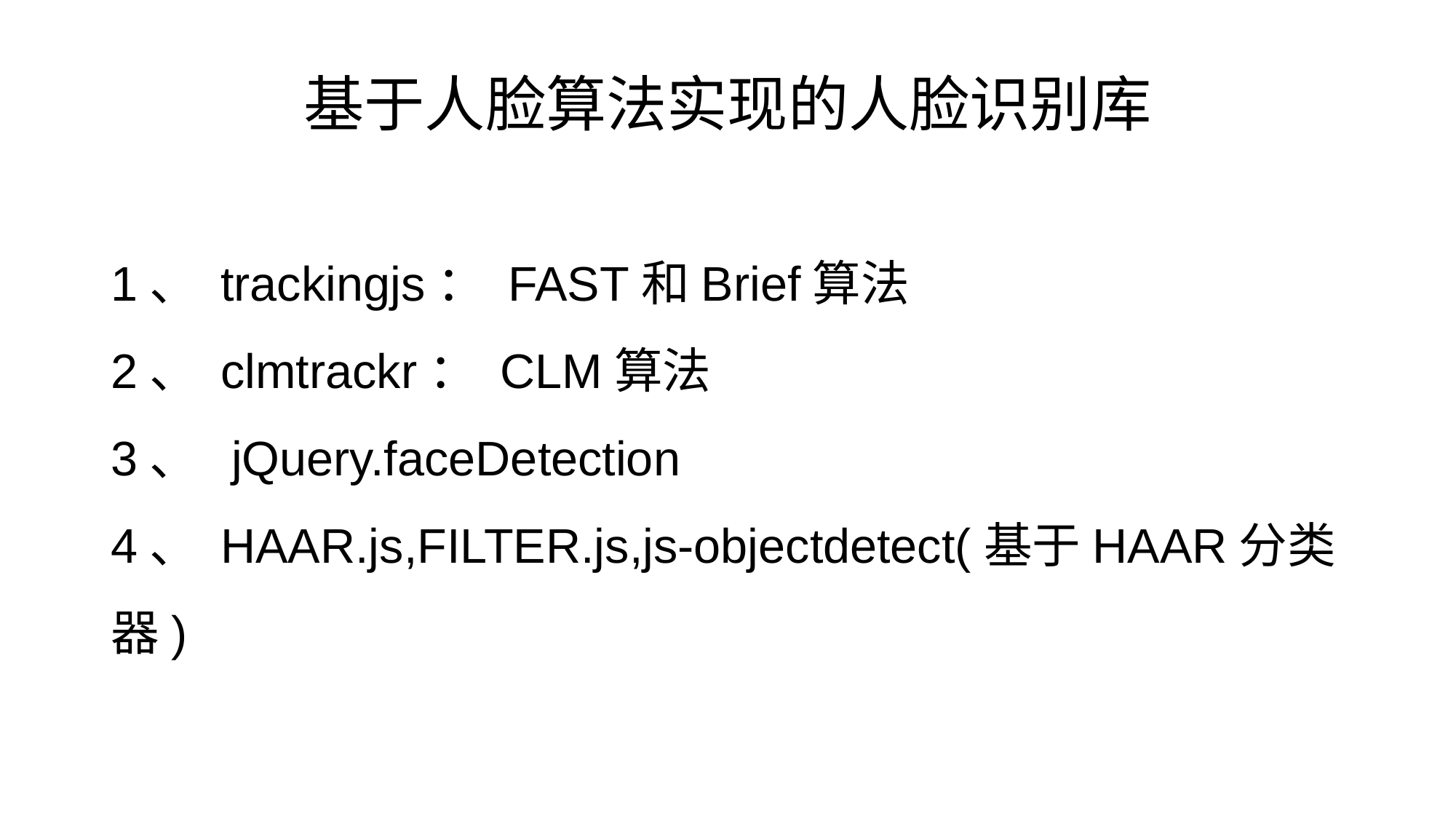

# 基于人脸算法实现的人脸识别库
1、 trackingjs： FAST和Brief算法
2、 clmtrackr： CLM算法
3、  jQuery.faceDetection
4、 HAAR.js,FILTER.js,js-objectdetect(基于HAAR分类器)